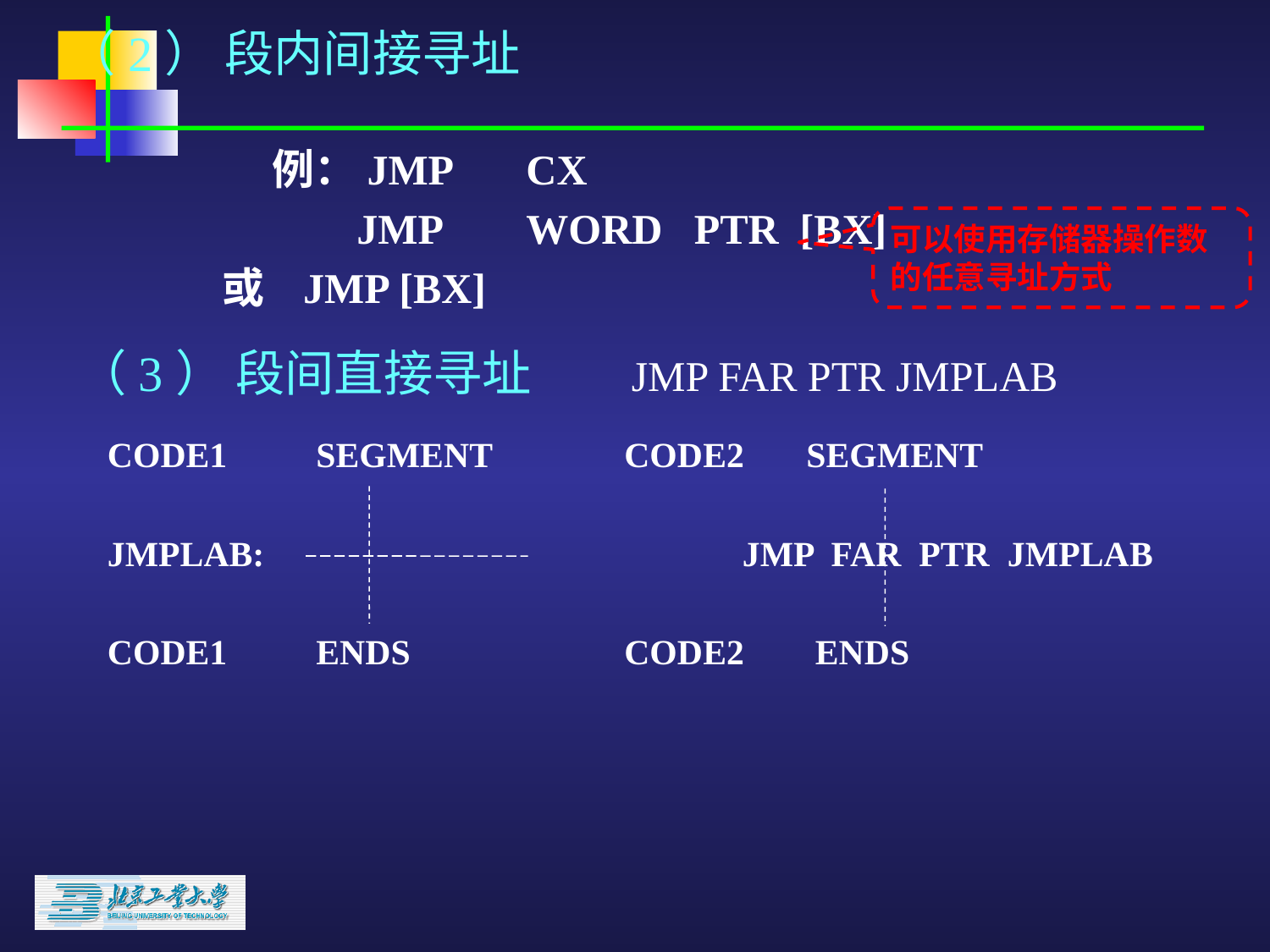

（2） 段内间接寻址
		例：JMP	CX
		        JMP	WORD   PTR  [BX]
	       或   JMP	[BX]
可以使用存储器操作数的任意寻址方式
（3） 段间直接寻址        JMP FAR PTR JMPLAB
CODE1          SEGMENT	 CODE2       SEGMENT

JMPLAB:				JMP  FAR  PTR  JMPLAB

CODE1          ENDS		 CODE2        ENDS